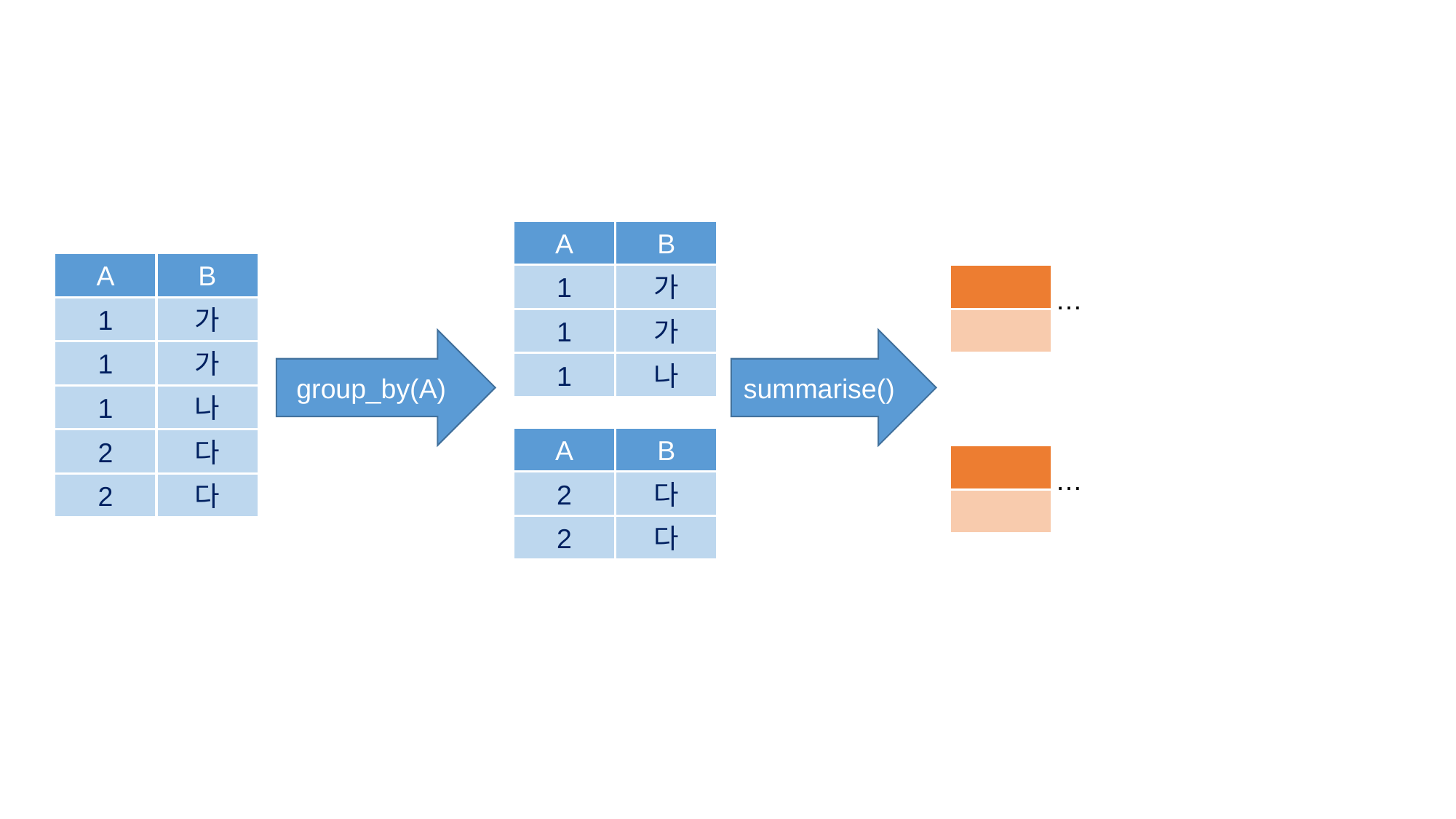

A
B
A
B
1
가

…
1
가
1
가

group_by(A)
summarise()
1
가
1
나
1
나
A
B
2
다

…
2
다
2
다

2
다